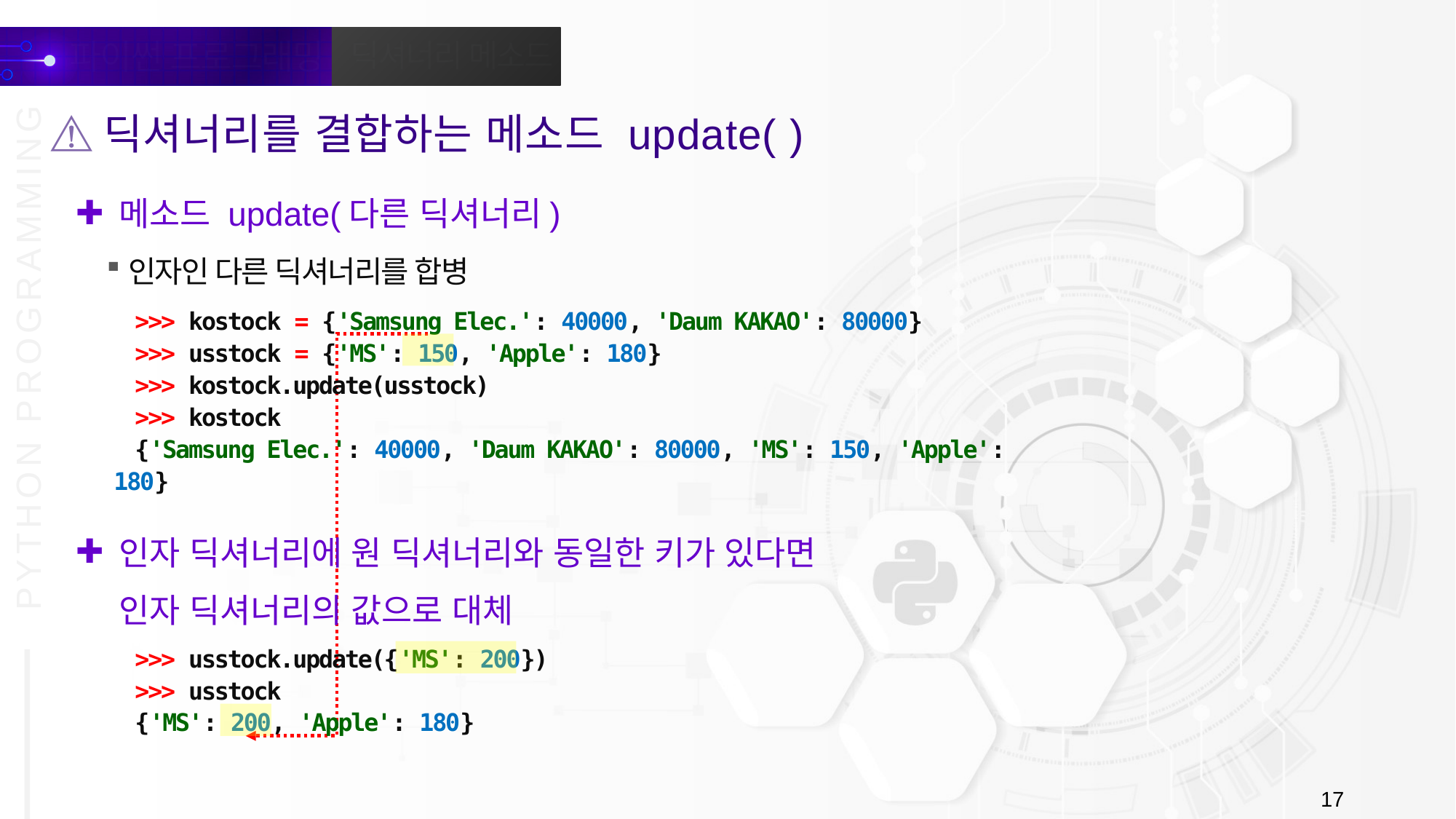

딕셔너리를 결합하는 메소드 update( )
메소드 update(다른 딕셔너리)
인자인 다른 딕셔너리를 합병
>>> kostock = {'Samsung Elec.': 40000, 'Daum KAKAO': 80000}
>>> usstock = {'MS': 150, 'Apple': 180}
>>> kostock.update(usstock)
>>> kostock
{'Samsung Elec.': 40000, 'Daum KAKAO': 80000, 'MS': 150, 'Apple': 180}

인자 딕셔너리에 원 딕셔너리와 동일한 키가 있다면 인자 딕셔너리의 값으로 대체
>>> usstock.update({'MS': 200})
>>> usstock
{'MS': 200, 'Apple': 180}

17